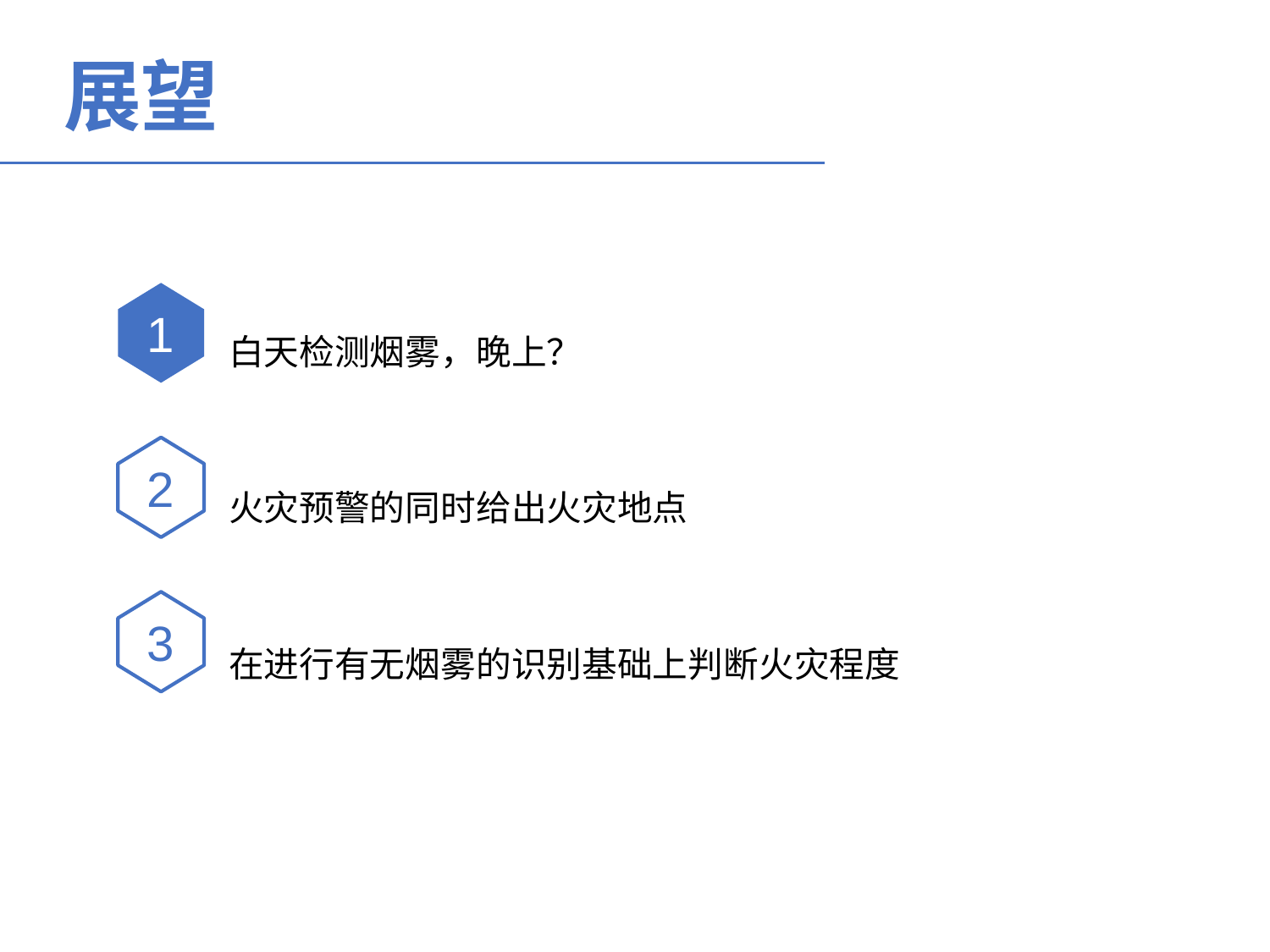

展望
1
白天检测烟雾，晚上？
2
火灾预警的同时给出火灾地点
3
在进行有无烟雾的识别基础上判断火灾程度